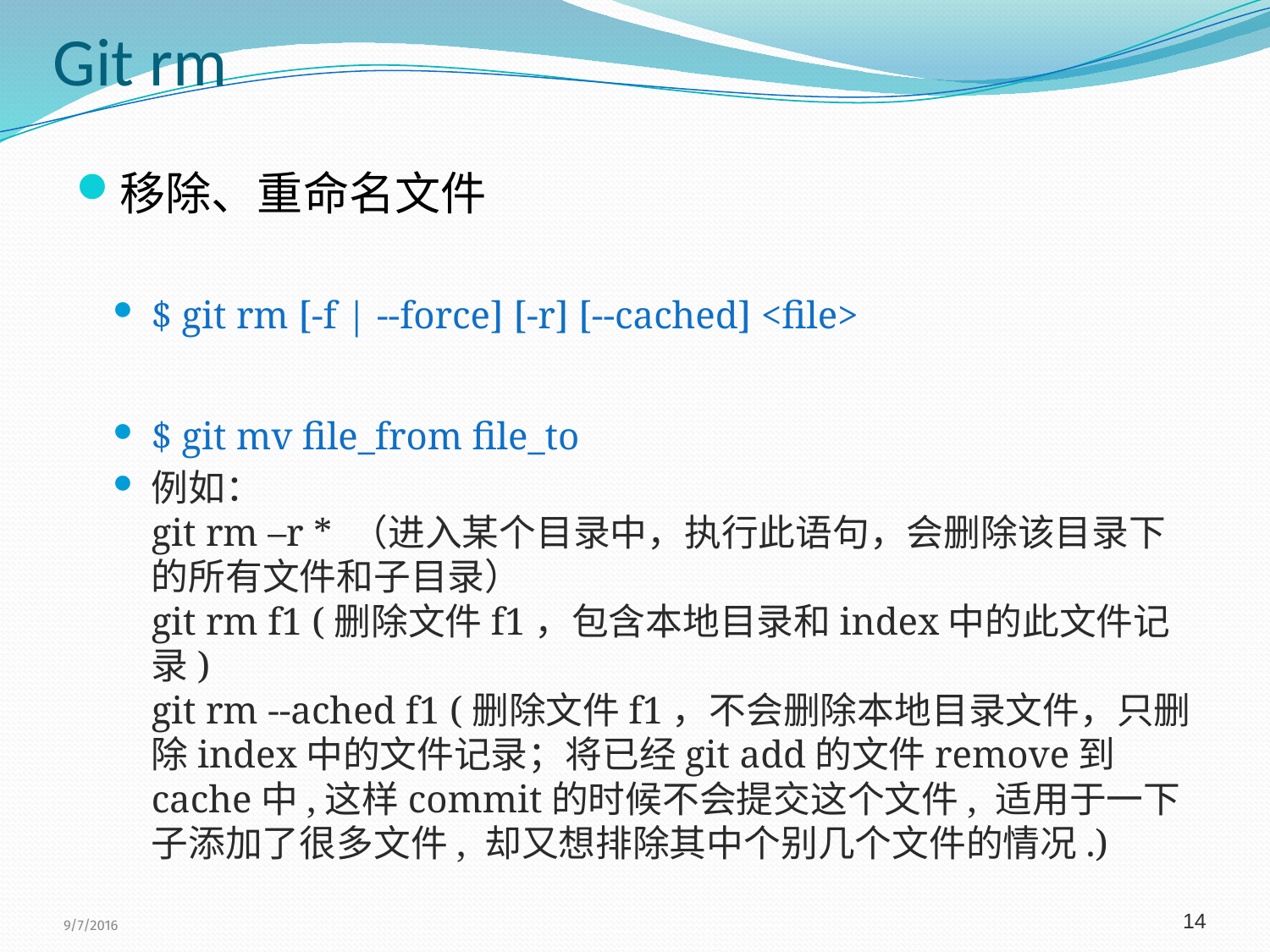

# Git rm
移除、重命名文件

$ git rm [-f | --force] [-r] [--cached] <file>

$ git mv file_from file_to
例如：
git rm –r * （进入某个目录中，执行此语句，会删除该目录下的所有文件和子目录）
git rm f1 (删除文件f1，包含本地目录和index中的此文件记录)
git rm --ached f1 (删除文件f1，不会删除本地目录文件，只删除index中的文件记录；将已经git add的文件remove到cache中,这样commit的时候不会提交这个文件, 适用于一下子添加了很多文件, 却又想排除其中个别几个文件的情况.)
9/7/2016
14